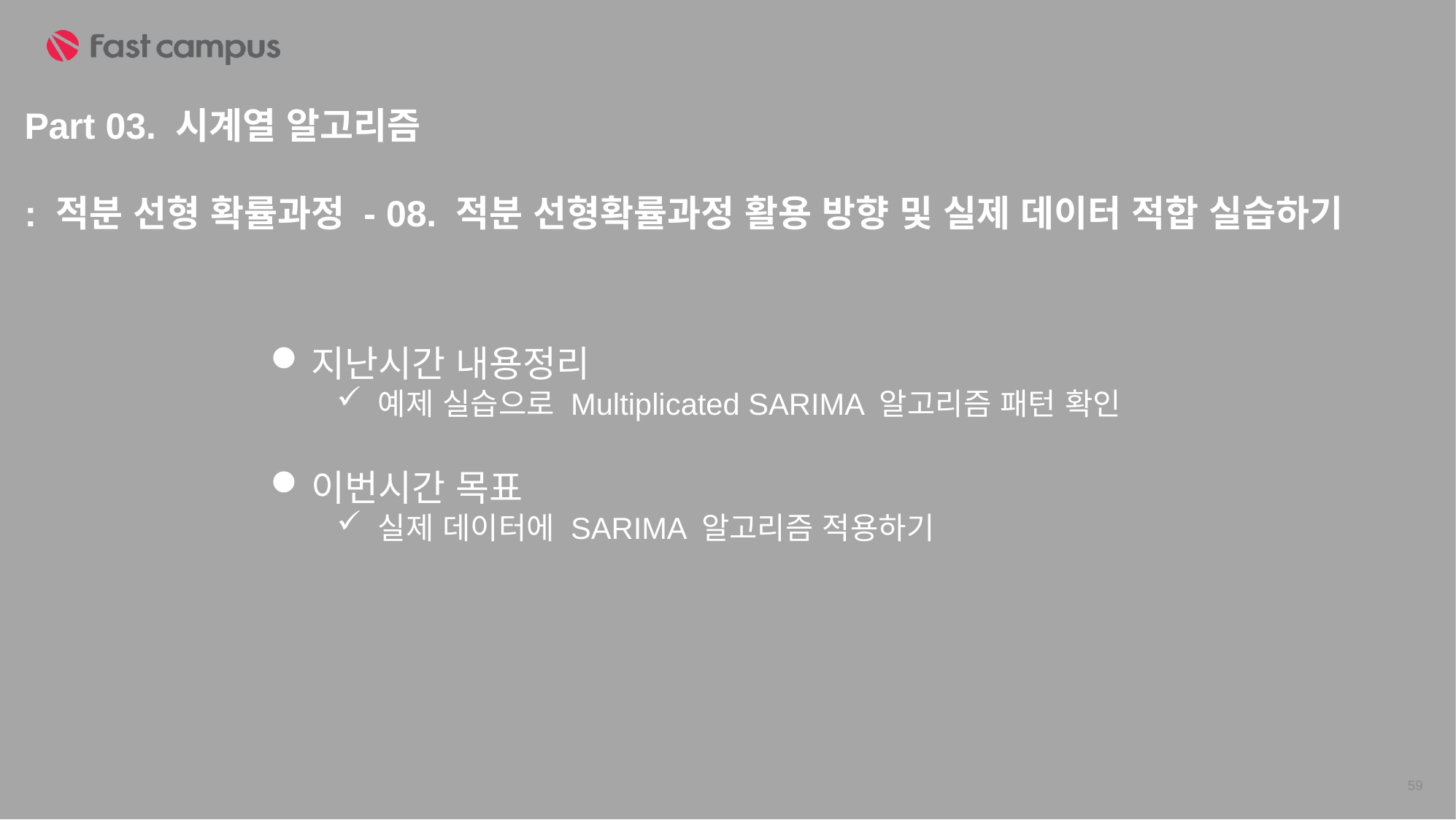

Part 03. 시계열 알고리즘

: 적분 선형 확률과정 - 08. 적분 선형확률과정 활용 방향 및 실제 데이터 적합 실습하기
지난시간 내용정리
예제 실습으로 Multiplicated SARIMA 알고리즘 패턴 확인

이번시간 목표
실제 데이터에 SARIMA 알고리즘 적용하기
59